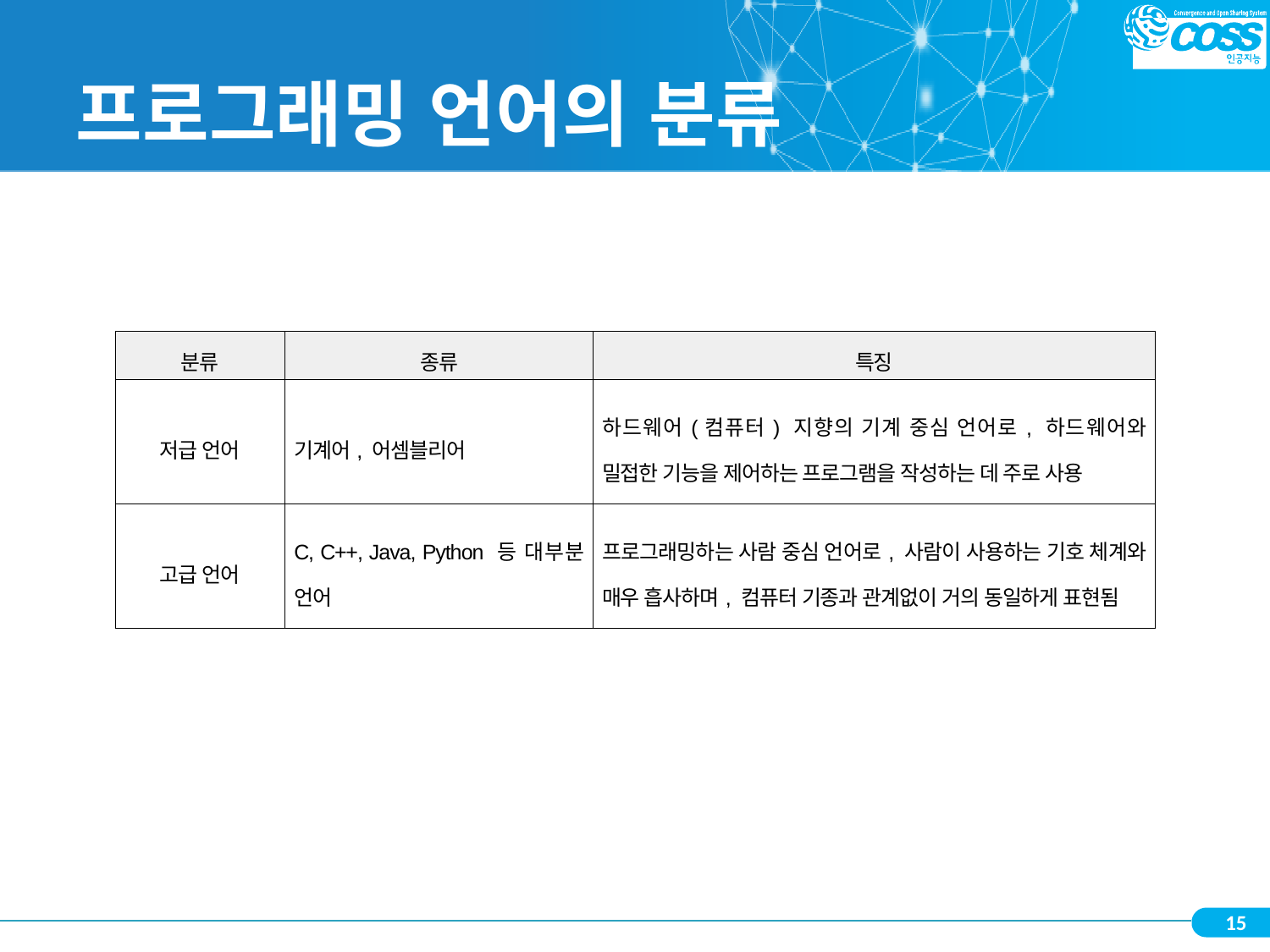

# 프로그래밍 언어의 분류
| 분류 | 종류 | 특징 |
| --- | --- | --- |
| 저급 언어 | 기계어, 어셈블리어 | 하드웨어(컴퓨터) 지향의 기계 중심 언어로, 하드웨어와 밀접한 기능을 제어하는 프로그램을 작성하는 데 주로 사용 |
| 고급 언어 | C, C++, Java, Python 등 대부분 언어 | 프로그래밍하는 사람 중심 언어로, 사람이 사용하는 기호 체계와 매우 흡사하며, 컴퓨터 기종과 관계없이 거의 동일하게 표현됨 |